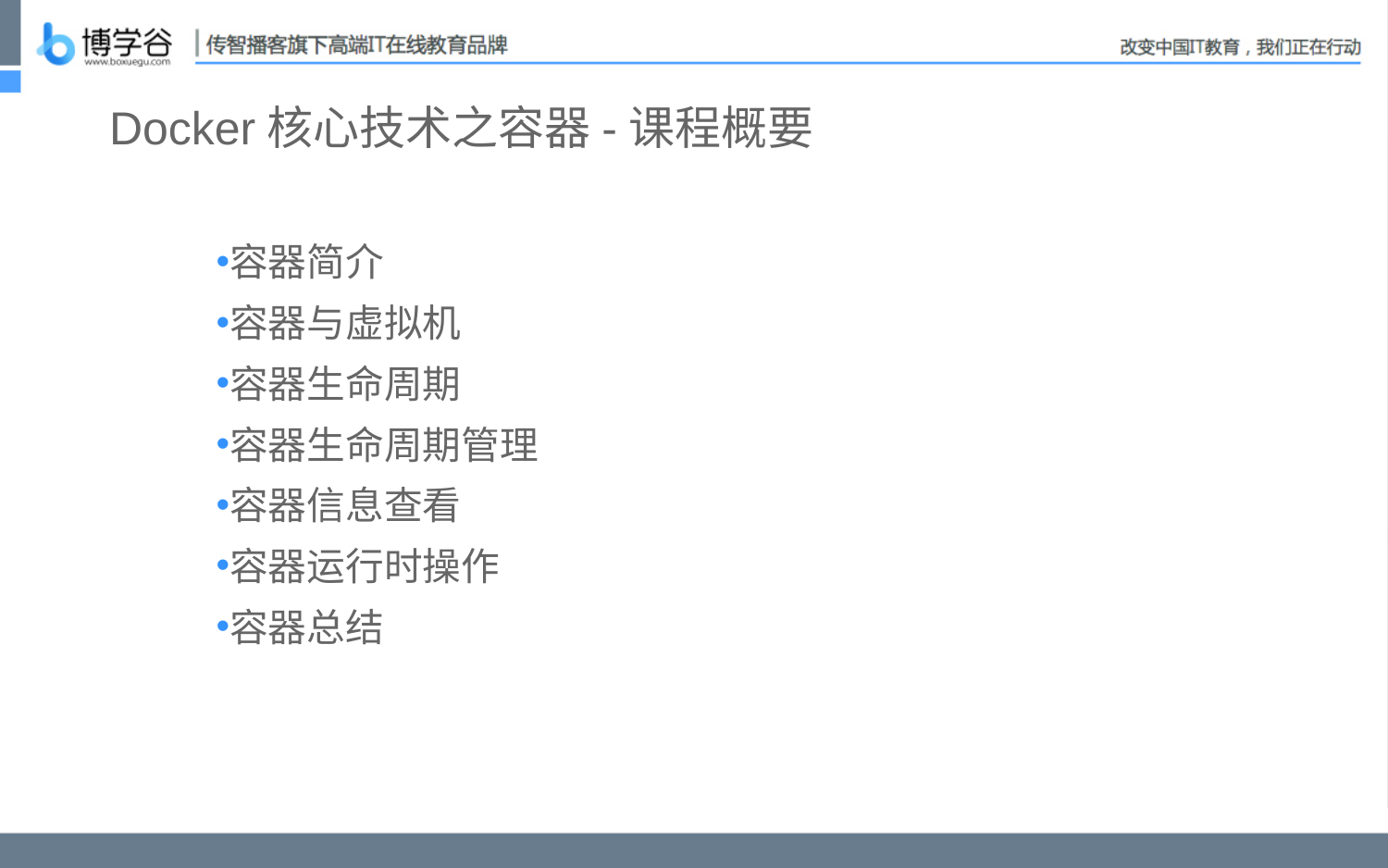

# Docker核心技术之容器-课程概要
容器简介
容器与虚拟机
容器生命周期
容器生命周期管理
容器信息查看
容器运行时操作
容器总结